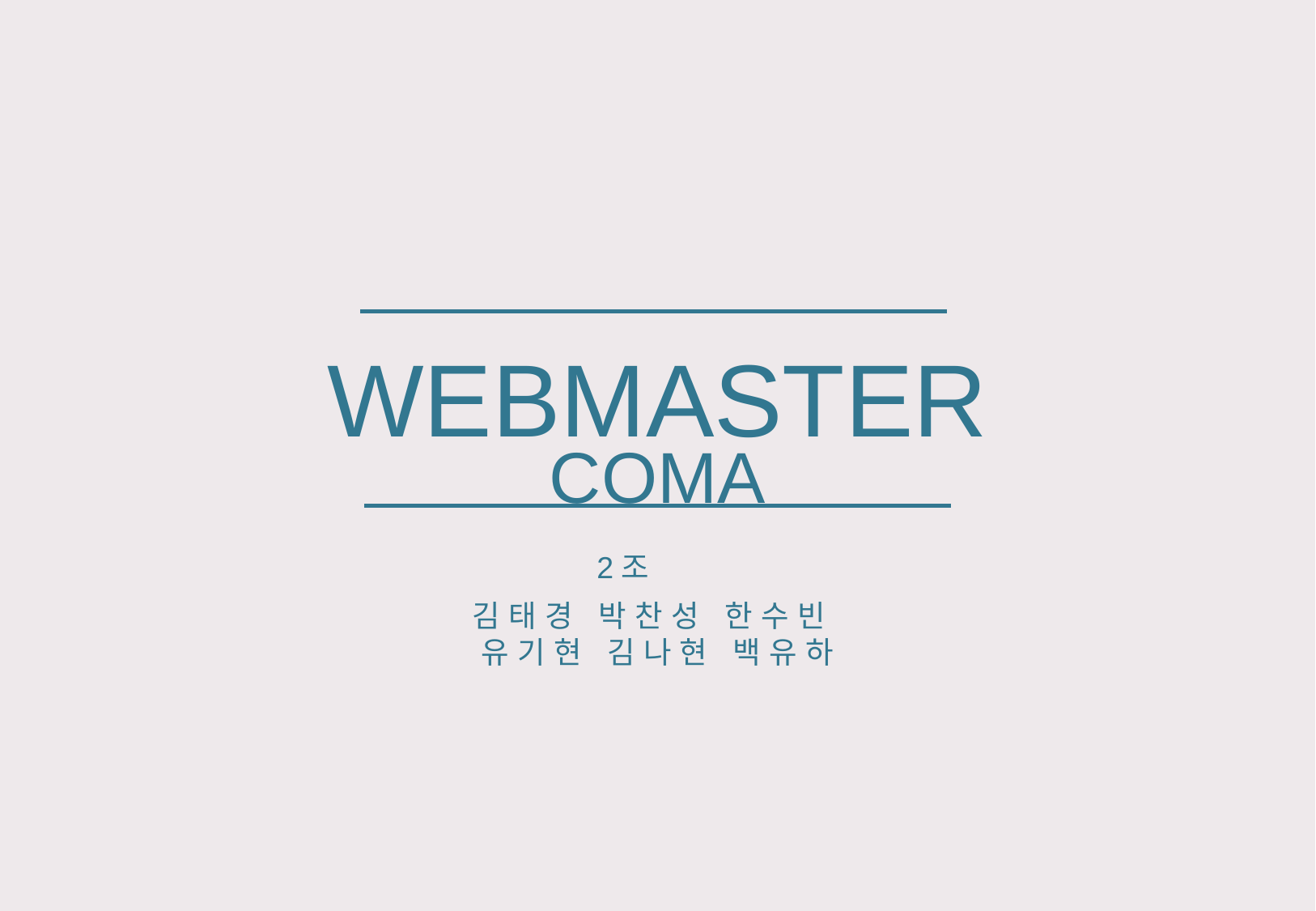

# WEBMASTER
COMA
2조
김 태 경   박 찬 성   한 수 빈
유 기 현   김 나 현   백 유 하